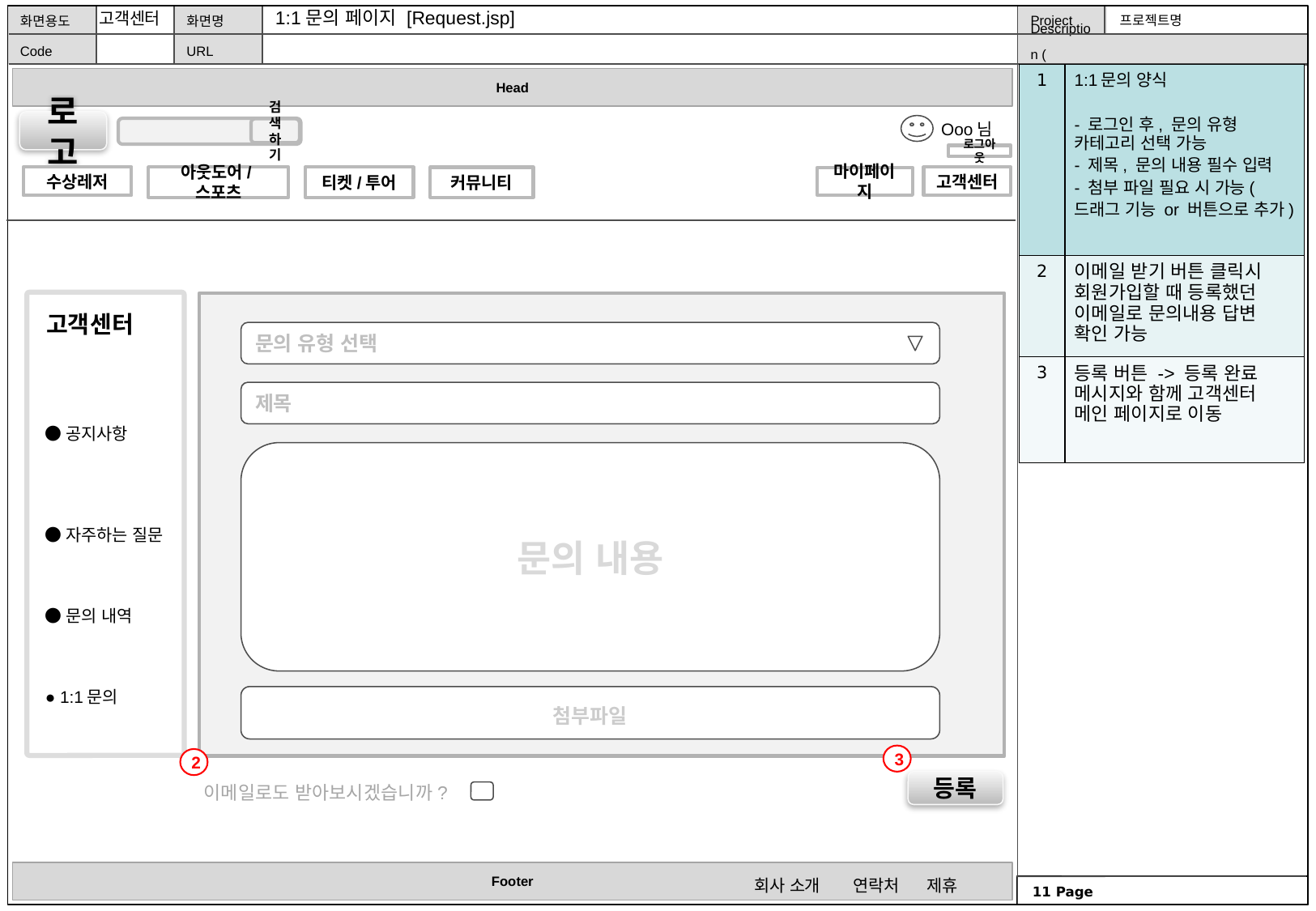

1:1문의 페이지 [Request.jsp]
고객센터
| 1 | 1:1문의 양식 - 로그인 후, 문의 유형 카테고리 선택 가능 - 제목, 문의 내용 필수 입력 - 첨부 파일 필요 시 가능( 드래그 기능 or 버튼으로 추가) |
| --- | --- |
| 2 | 이메일 받기 버튼 클릭시 회원가입할 때 등록했던 이메일로 문의내용 답변 확인 가능 |
| 3 | 등록 버튼 -> 등록 완료 메시지와 함께 고객센터 메인 페이지로 이동 |
로고
Ooo님

검색하기
로그아웃
수상레저
아웃도어/스포츠
고객센터
티켓/투어
커뮤니티
마이페이지
고객센터

●공지사항

●자주하는 질문

●문의 내역

● 1:1문의

문의 유형 선택

제목
문의 내용

첨부파일

3
2
등록
이메일로도 받아보시겠습니까?

 회사 소개       연락처      제휴